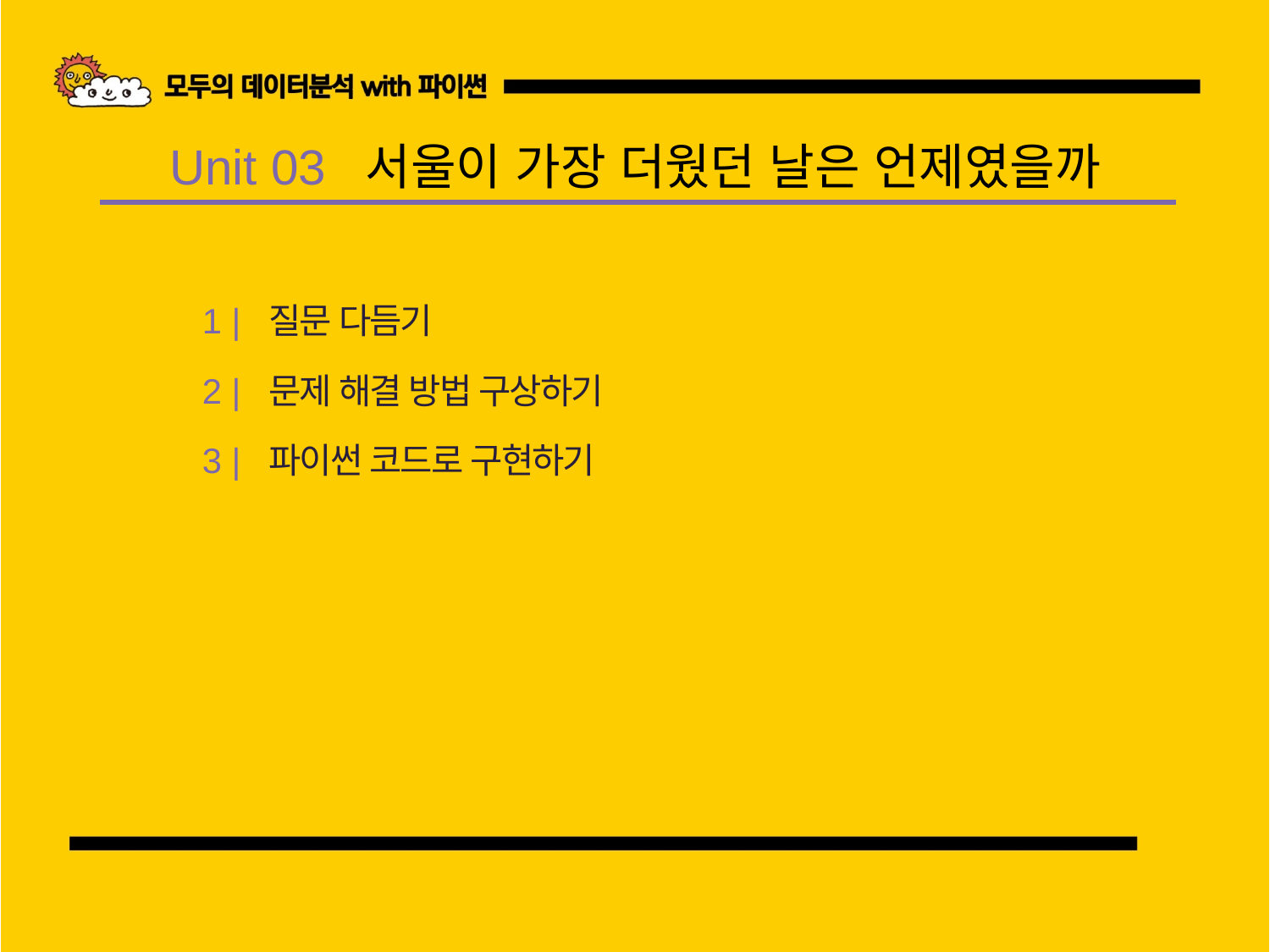

Unit 03  서울이 가장 더웠던 날은 언제였을까
1 |  질문 다듬기
2 |  문제 해결 방법 구상하기
3 |  파이썬 코드로 구현하기